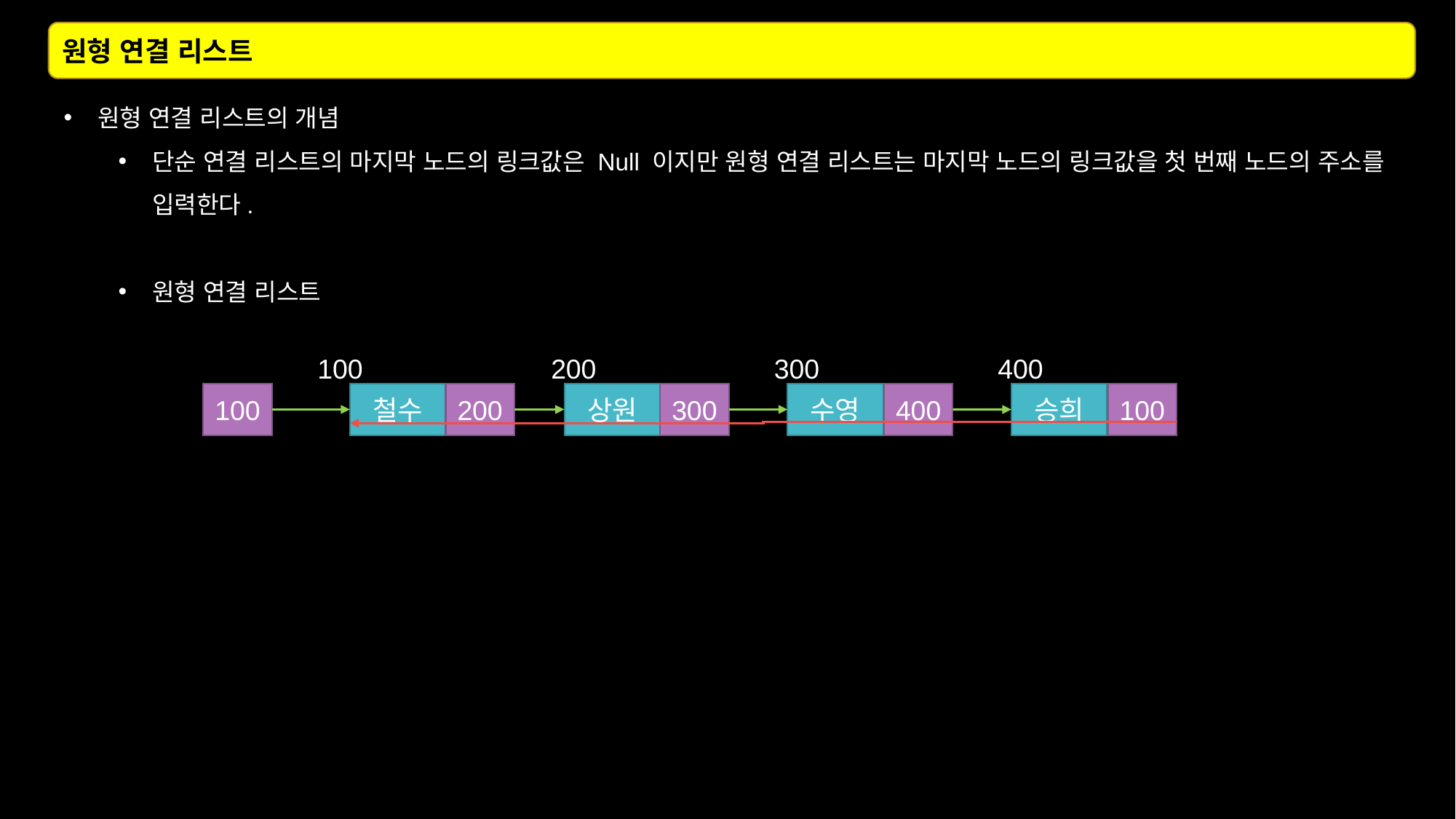

원형 연결 리스트
원형 연결 리스트의 개념
단순 연결 리스트의 마지막 노드의 링크값은 Null 이지만 원형 연결 리스트는 마지막 노드의 링크값을 첫 번째 노드의 주소를 입력한다.

원형 연결 리스트
100
200
300
400
100
철수
200
상원
300
수영
400
승희
100